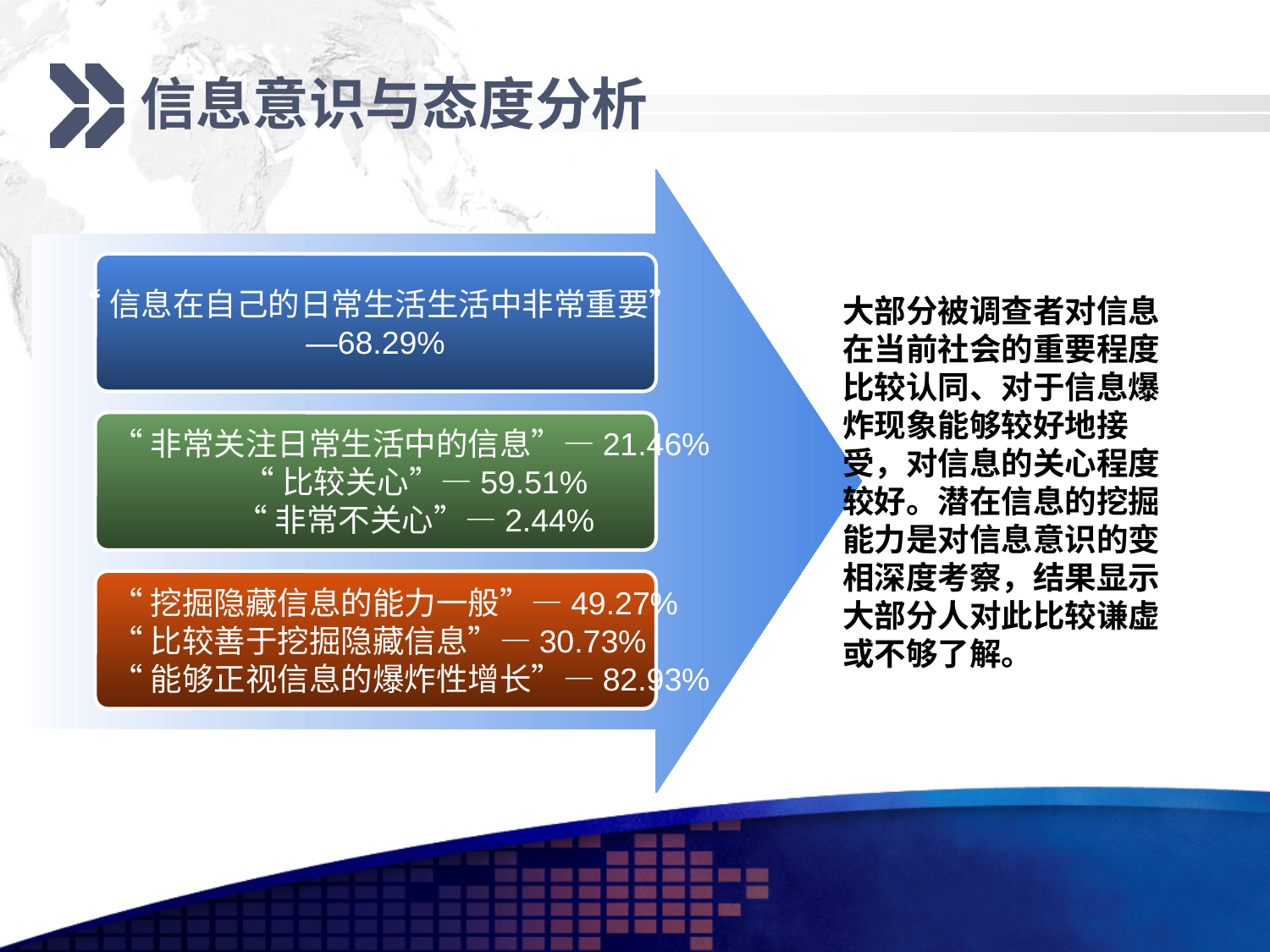

# 信息意识与态度分析

“信息在自己的日常生活生活中非常重要”
—68.29%
大部分被调查者对信息在当前社会的重要程度比较认同、对于信息爆炸现象能够较好地接受，对信息的关心程度较好。潜在信息的挖掘能力是对信息意识的变相深度考察，结果显示大部分人对此比较谦虚或不够了解。

“非常关注日常生活中的信息”—21.46%
“比较关心”—59.51%
“非常不关心”—2.44%

“挖掘隐藏信息的能力一般”—49.27%
“比较善于挖掘隐藏信息”—30.73%
“能够正视信息的爆炸性增长”—82.93%